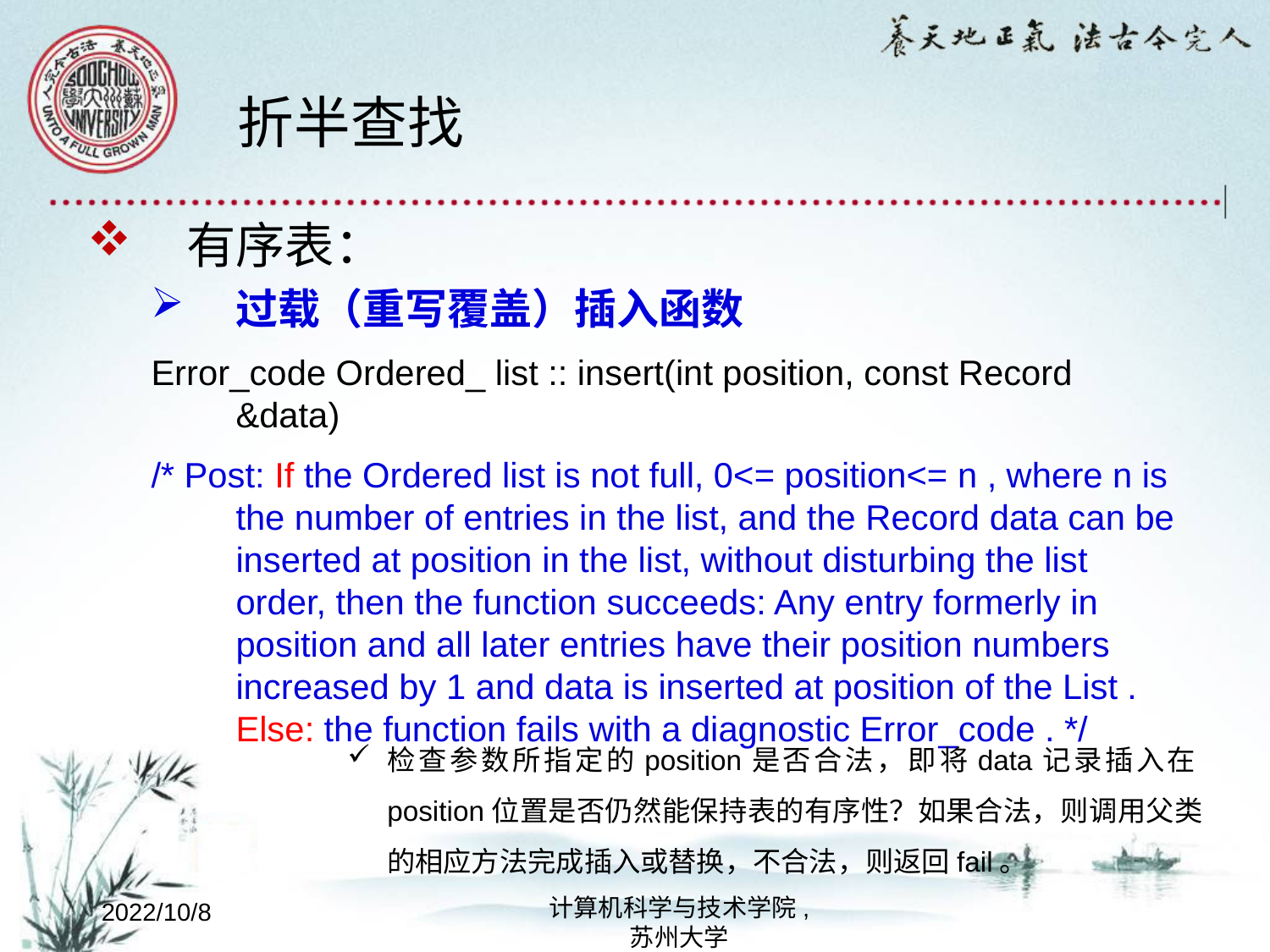

# 折半查找
有序表：
过载（重写覆盖）插入函数
Error_code Ordered_ list :: insert(int position, const Record &data)
/* Post: If the Ordered list is not full, 0<= position<= n , where n is the number of entries in the list, and the Record data can be inserted at position in the list, without disturbing the list order, then the function succeeds: Any entry formerly in position and all later entries have their position numbers increased by 1 and data is inserted at position of the List . Else: the function fails with a diagnostic Error_code . */

检查参数所指定的position是否合法，即将data记录插入在position位置是否仍然能保持表的有序性？如果合法，则调用父类的相应方法完成插入或替换，不合法，则返回fail。
计算机科学与技术学院,
苏州大学
2022/10/8